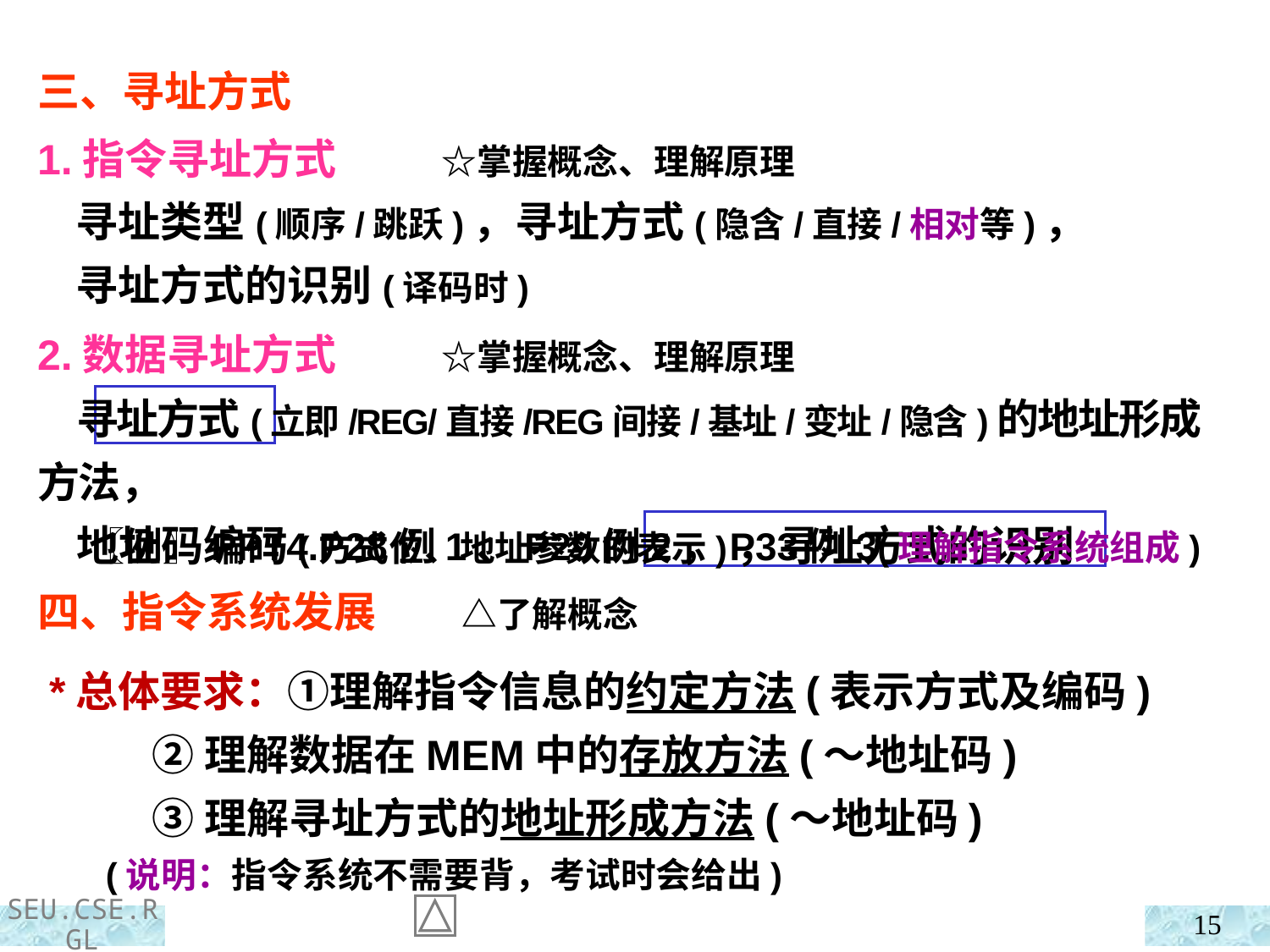

三、寻址方式
1.指令寻址方式           ☆掌握概念、理解原理

2.数据寻址方式           ☆掌握概念、理解原理

   寻址类型(顺序/跳跃)，寻址方式(隐含/直接/相对等)，
   寻址方式的识别(译码时)
   寻址方式(立即/REG/直接/REG间接/基址/变址/隐含)的地址形成方法，
   地址码编码(方式位、地址参数的表示)，寻址方式的识别

    〖例〗PPT4.P28例1、P29例2，P33例3(理解指令系统组成)

四、指令系统发展         △了解概念
 *总体要求：①理解指令信息的约定方法(表示方式及编码)
            ②理解数据在MEM中的存放方法(～地址码)
            ③理解寻址方式的地址形成方法(～地址码)
       (说明：指令系统不需要背，考试时会给出)

15